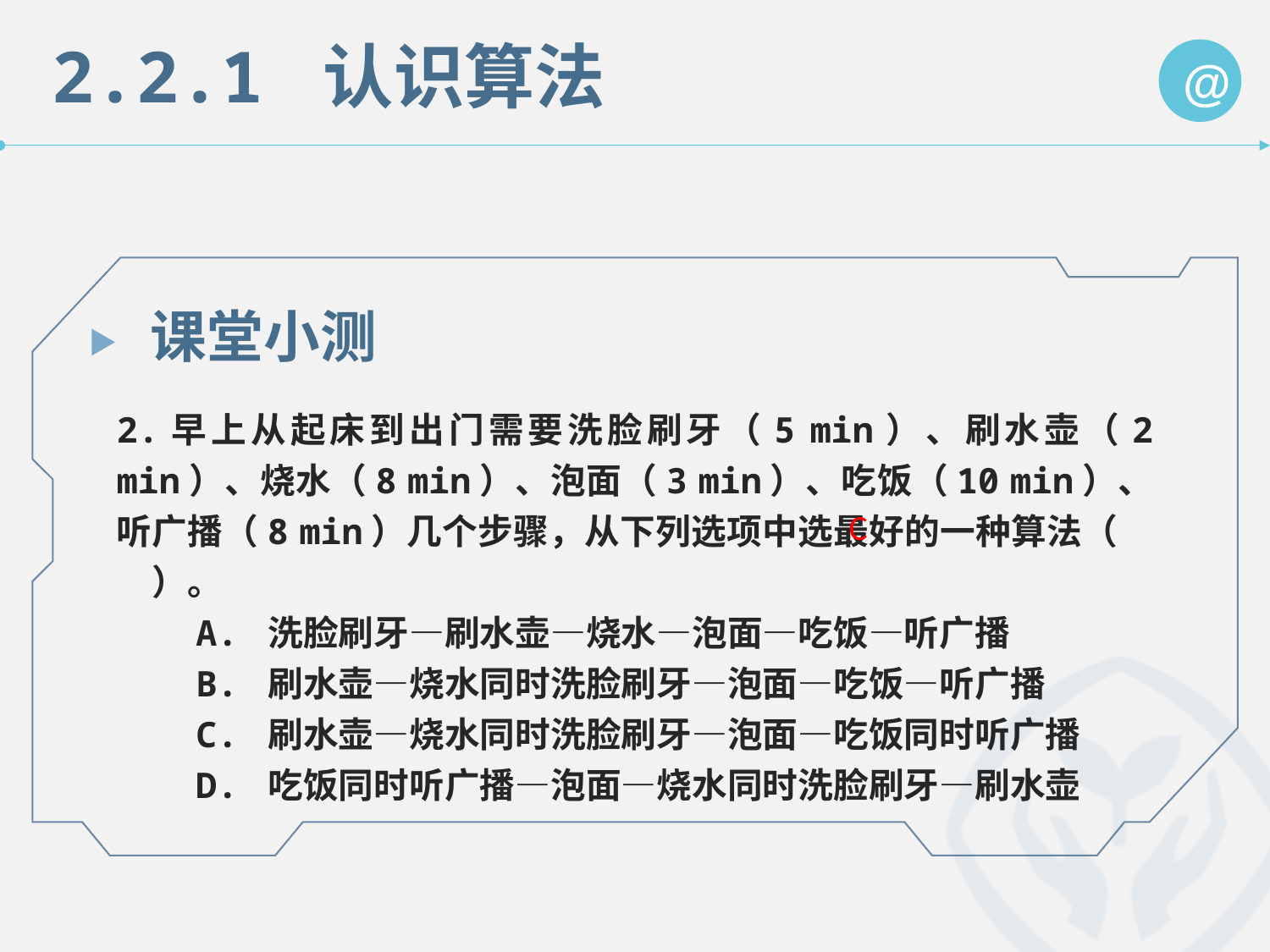

课堂小测

2.早上从起床到出门需要洗脸刷牙（5 min）、刷水壶（2 min）、烧水（8 min）、泡面（3 min）、吃饭（10 min）、听广播（8 min）几个步骤，从下列选项中选最好的一种算法（　　）。
　　A. 洗脸刷牙—刷水壶—烧水—泡面—吃饭—听广播
　　B. 刷水壶—烧水同时洗脸刷牙—泡面—吃饭—听广播
　　C. 刷水壶—烧水同时洗脸刷牙—泡面—吃饭同时听广播
　　D. 吃饭同时听广播—泡面—烧水同时洗脸刷牙—刷水壶
C